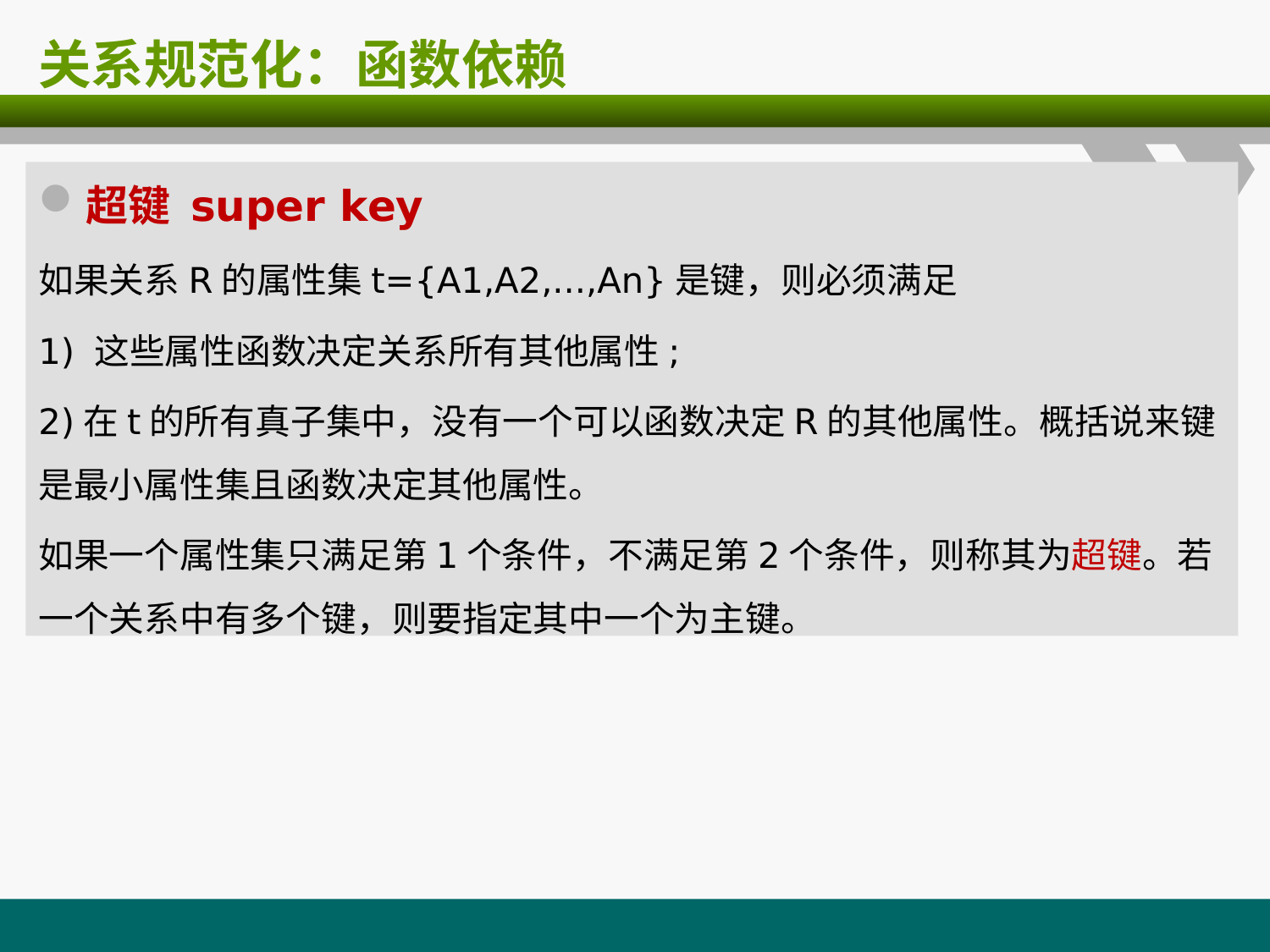

# 关系规范化：函数依赖
超键 super key
如果关系R的属性集t={A1,A2,...,An}是键，则必须满足
1) 这些属性函数决定关系所有其他属性;
2)在t的所有真子集中，没有一个可以函数决定R的其他属性。概括说来键是最小属性集且函数决定其他属性。
如果一个属性集只满足第1个条件，不满足第2个条件，则称其为超键。若一个关系中有多个键，则要指定其中一个为主键。